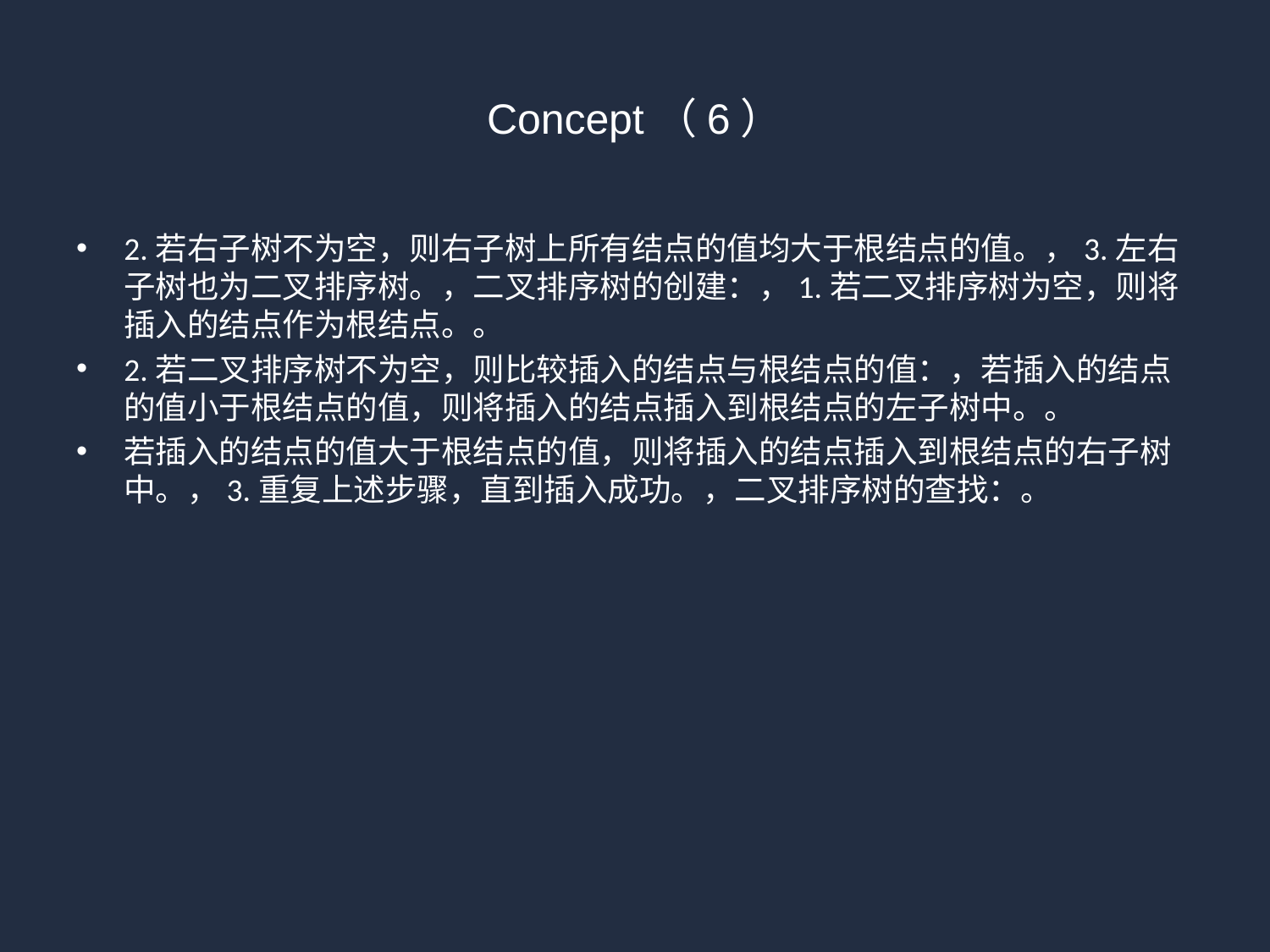

# Concept（6）
2.若右子树不为空，则右子树上所有结点的值均大于根结点的值。，3.左右子树也为二叉排序树。，二叉排序树的创建：，1.若二叉排序树为空，则将插入的结点作为根结点。。
2.若二叉排序树不为空，则比较插入的结点与根结点的值：，若插入的结点的值小于根结点的值，则将插入的结点插入到根结点的左子树中。。
若插入的结点的值大于根结点的值，则将插入的结点插入到根结点的右子树中。，3.重复上述步骤，直到插入成功。，二叉排序树的查找：。